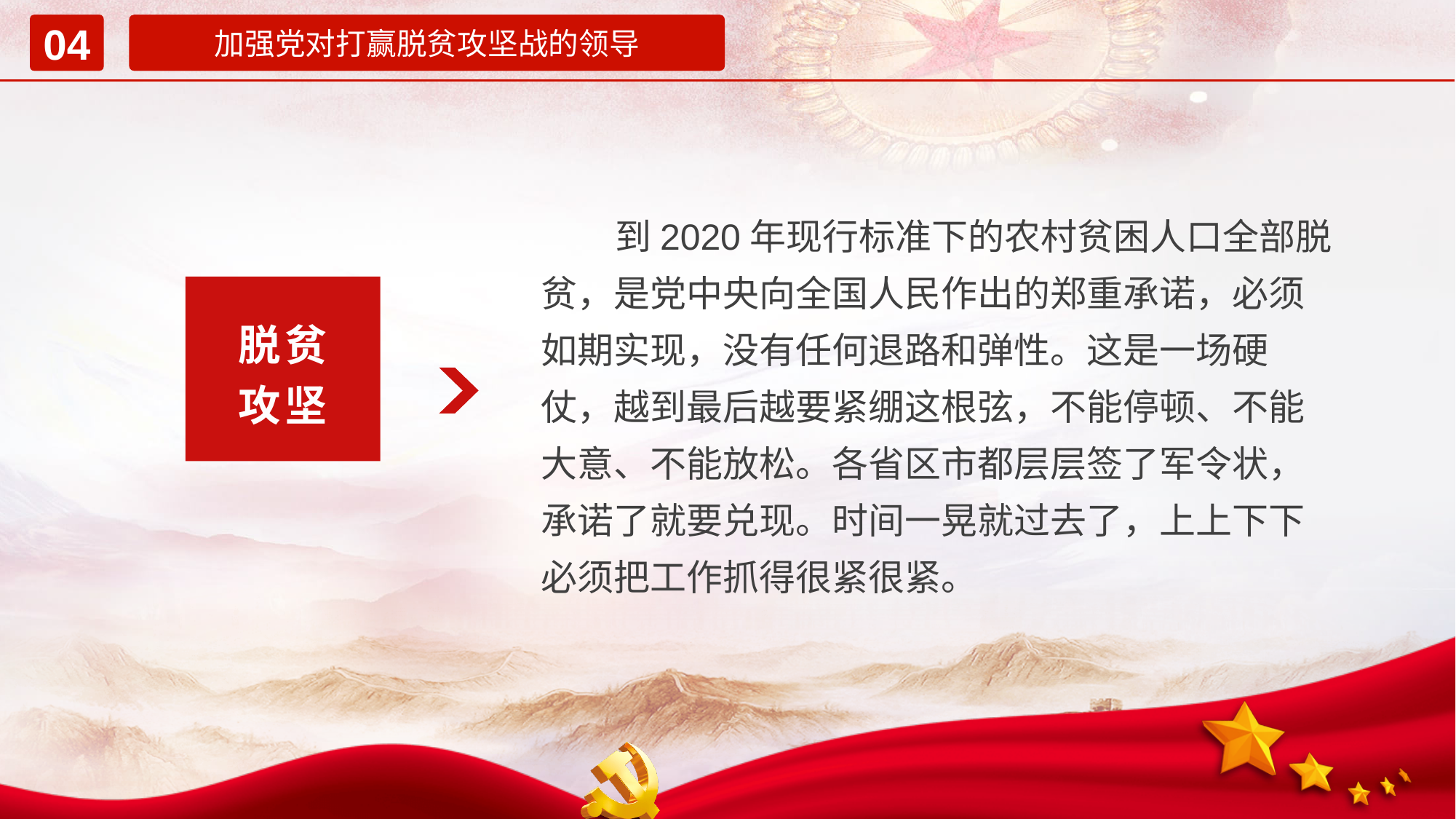

04
加强党对打赢脱贫攻坚战的领导
        到2020年现行标准下的农村贫困人口全部脱贫，是党中央向全国人民作出的郑重承诺，必须如期实现，没有任何退路和弹性。这是一场硬仗，越到最后越要紧绷这根弦，不能停顿、不能大意、不能放松。各省区市都层层签了军令状，承诺了就要兑现。时间一晃就过去了，上上下下必须把工作抓得很紧很紧。
脱贫
攻坚